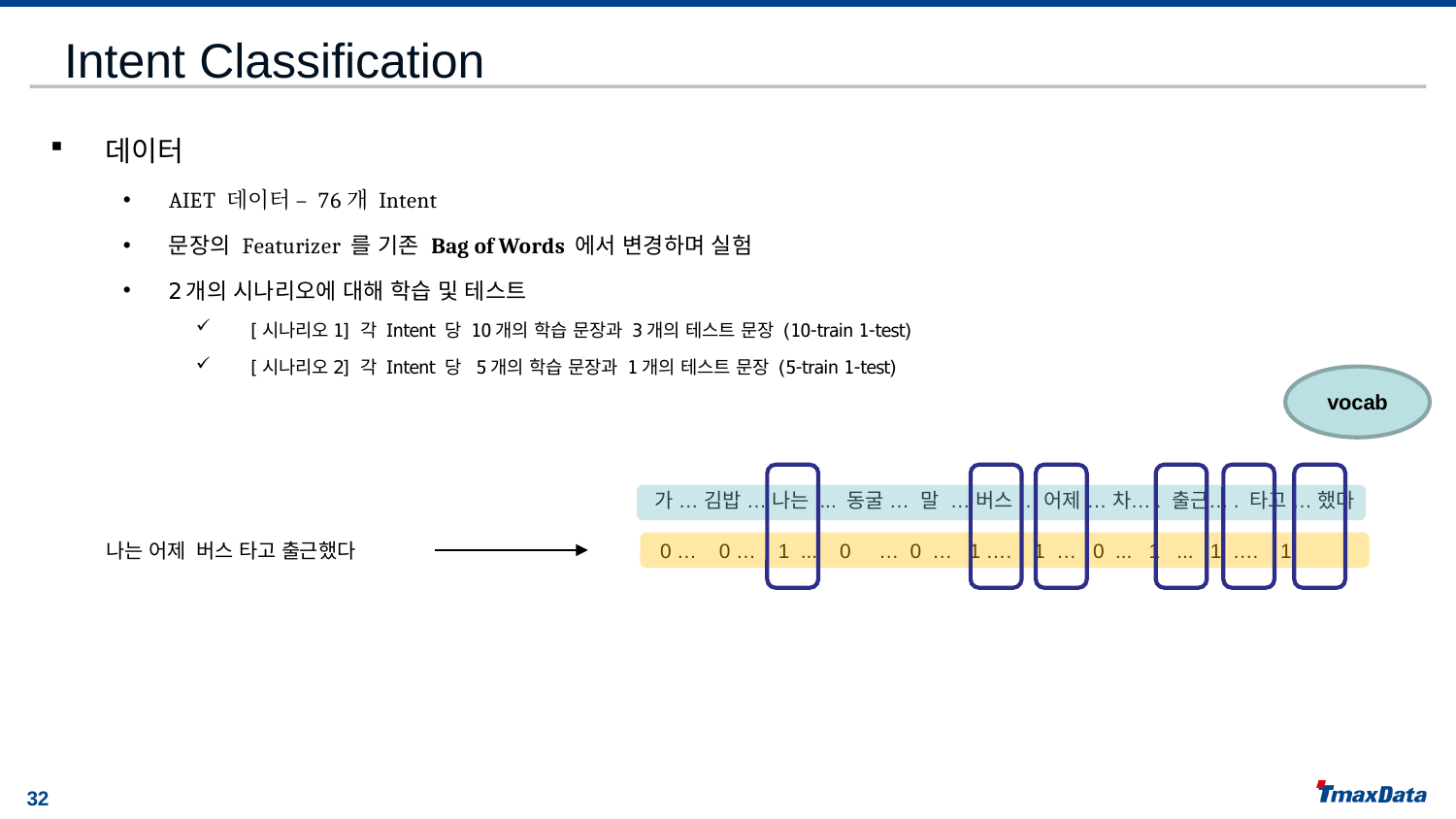

# Intent Classification
데이터
AIET 데이터 – 76개 Intent
문장의 Featurizer 를 기존 Bag of Words 에서 변경하며 실험
2개의 시나리오에 대해 학습 및 테스트
[시나리오1] 각 Intent 당 10개의 학습 문장과 3개의 테스트 문장 (10-train 1-test)
[시나리오2] 각 Intent 당  5개의 학습 문장과 1개의 테스트 문장 (5-train 1-test)

vocab

가 … 김밥 … 나는 ... 동굴 …  말  … 버스 … 어제 … 차…. 출근…. 타고 … 했다

나는 어제  버스 타고 출근했다
 0 …    0 …    1  ...    0     …  0  …   1 ….    1  …   0  ...   1   ...   1  ….    1